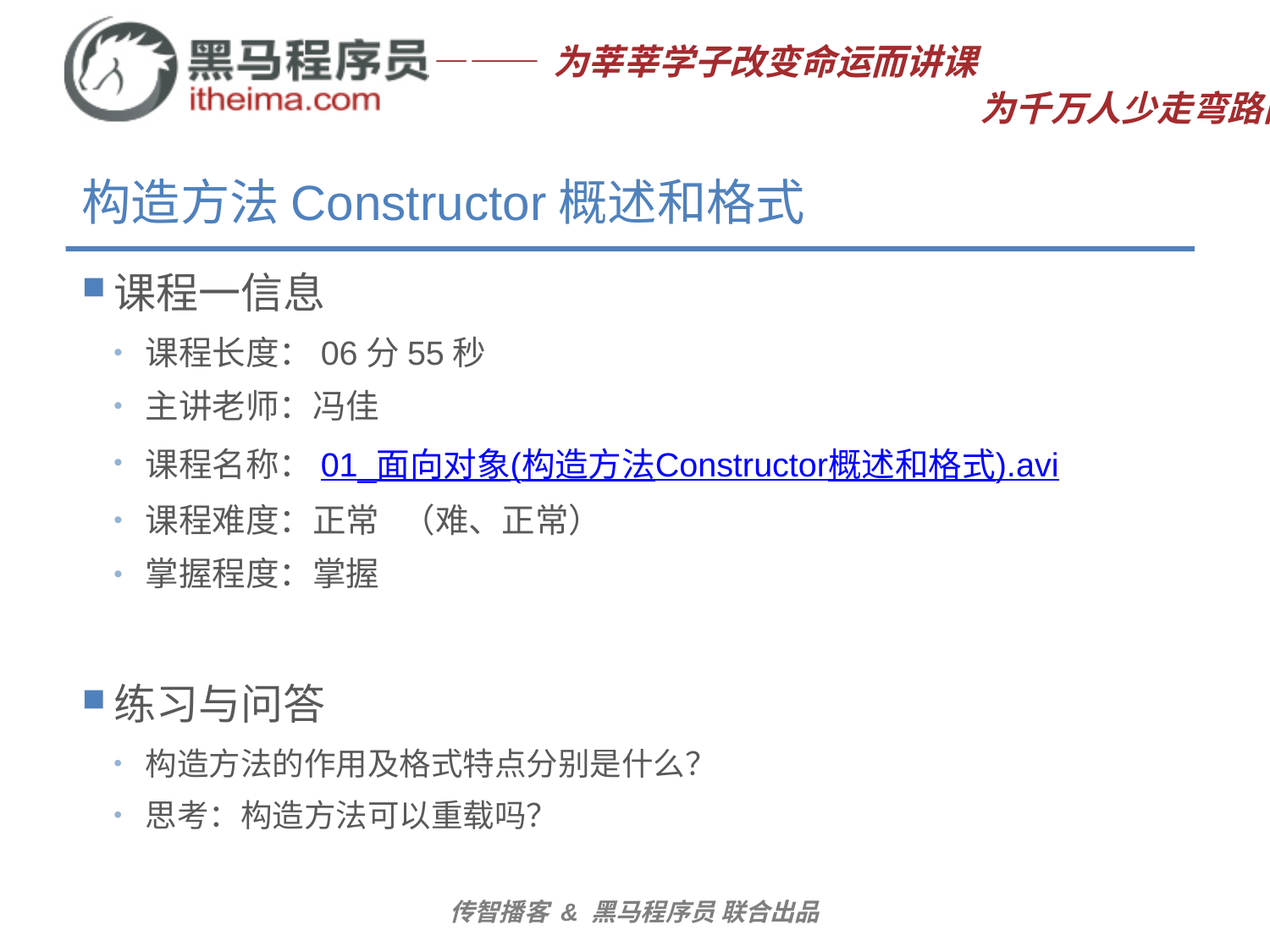

# 构造方法Constructor概述和格式
课程一信息
课程长度：06分55秒
主讲老师：冯佳
课程名称：01_面向对象(构造方法Constructor概述和格式).avi
课程难度：正常   （难、正常）
掌握程度：掌握

练习与问答
构造方法的作用及格式特点分别是什么？
思考：构造方法可以重载吗？